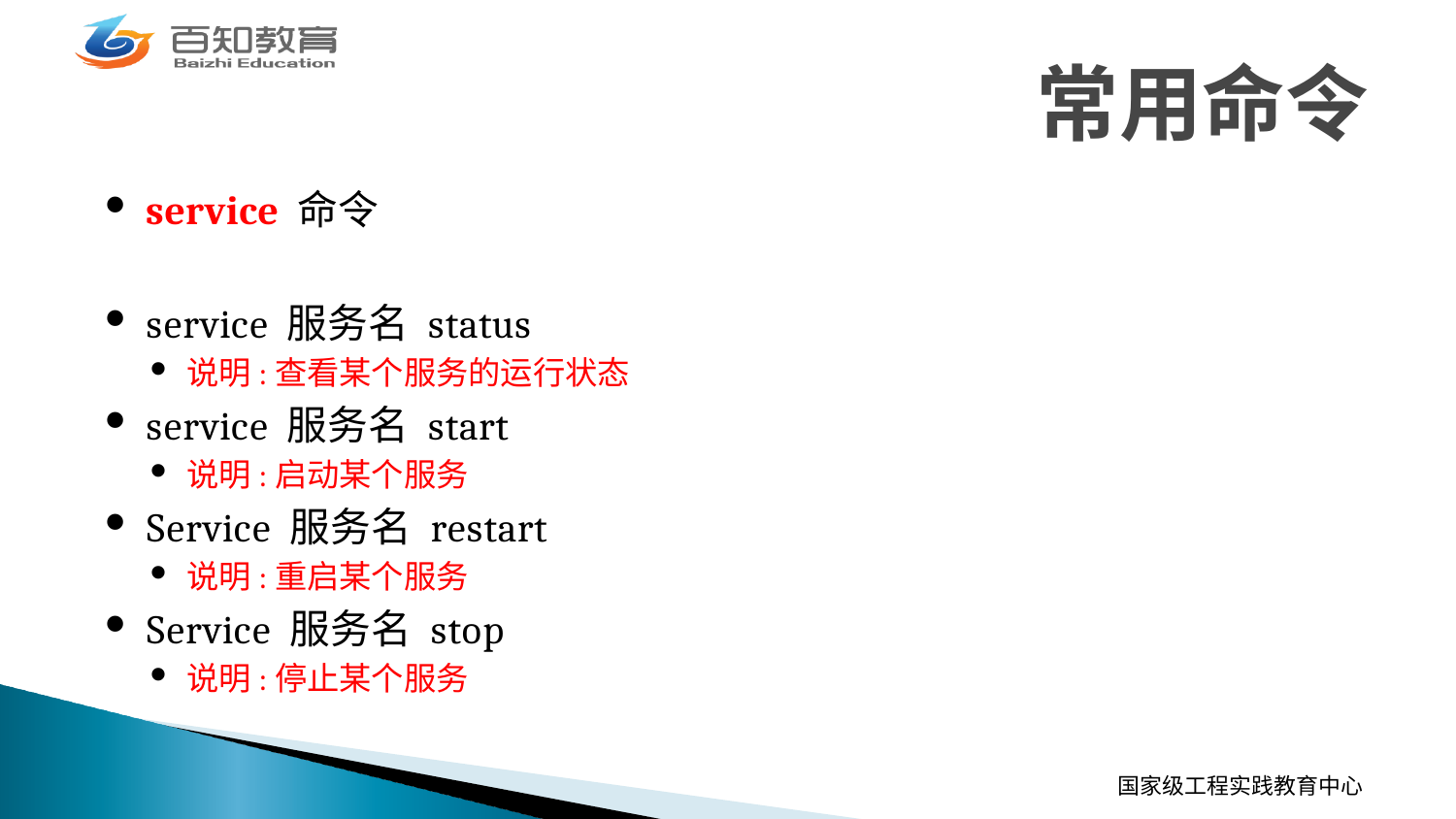

# 常用命令
service 命令

service 服务名 status
说明:查看某个服务的运行状态
service 服务名 start
说明:启动某个服务
Service 服务名 restart
说明:重启某个服务
Service 服务名 stop
说明:停止某个服务
国家级工程实践教育中心